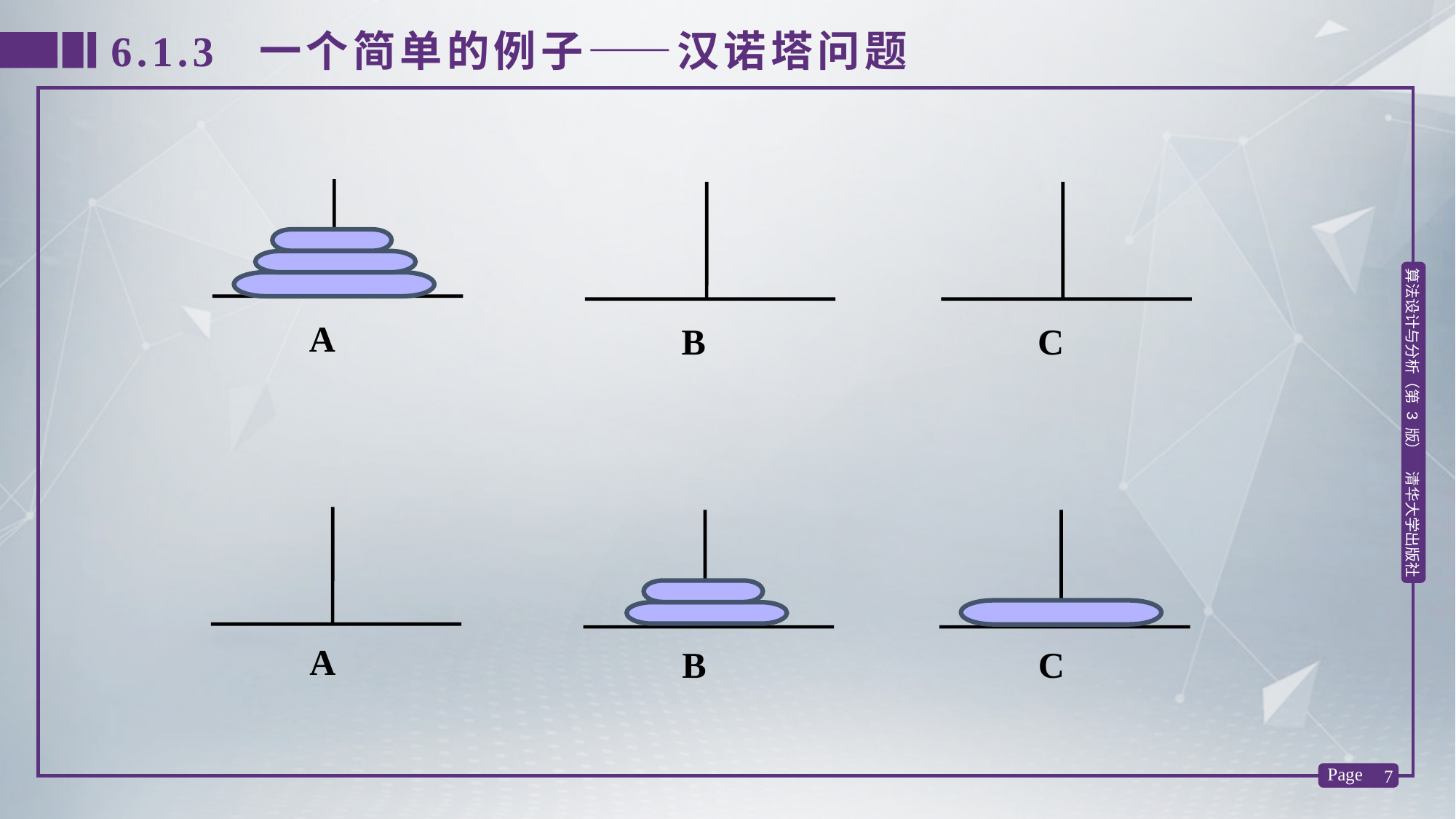

6.1.3  一个简单的例子——汉诺塔问题

A
B
C

A
B
C